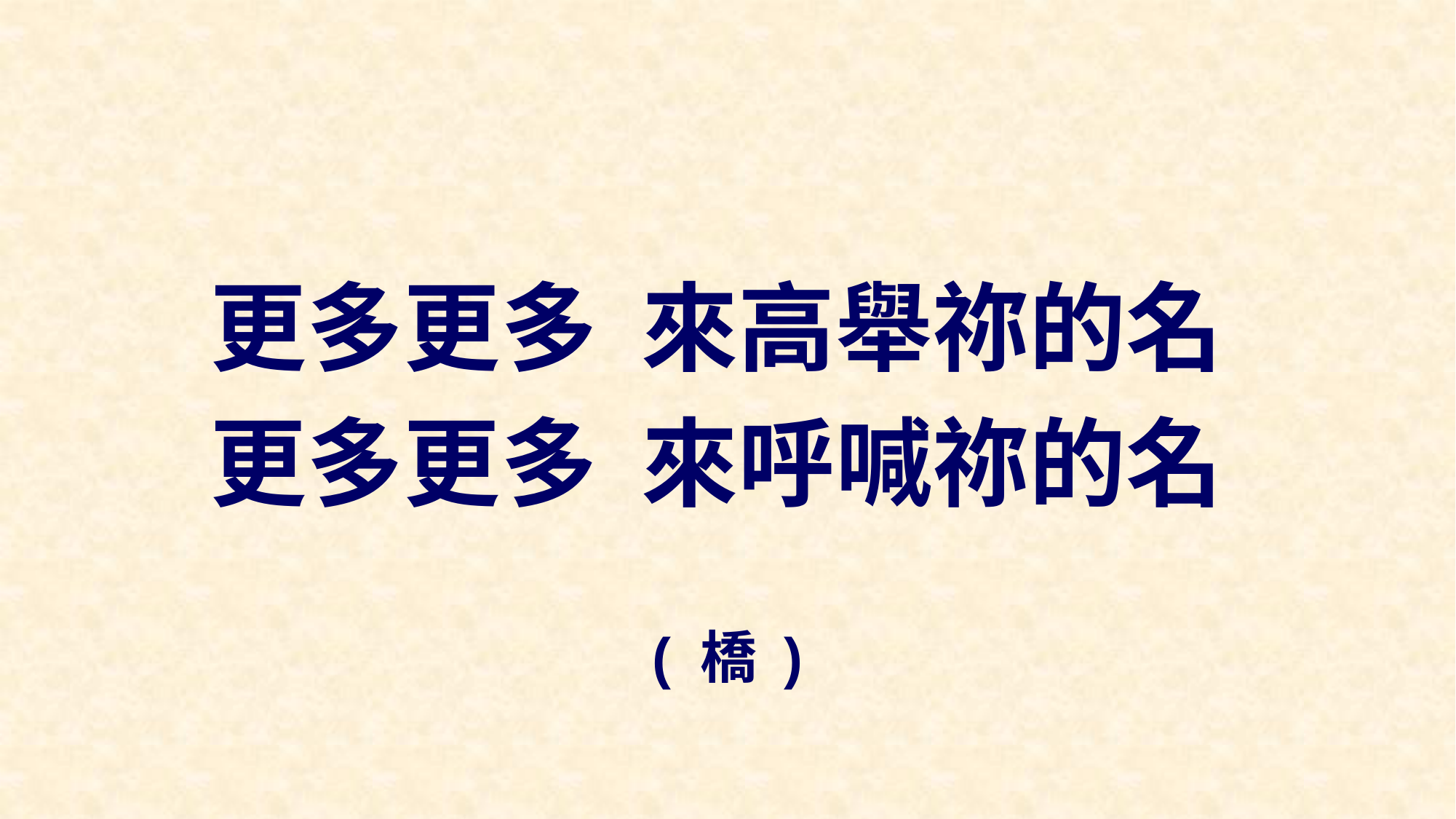

更多更多  來高舉祢的名
更多更多  來呼喊祢的名
( 橋 )